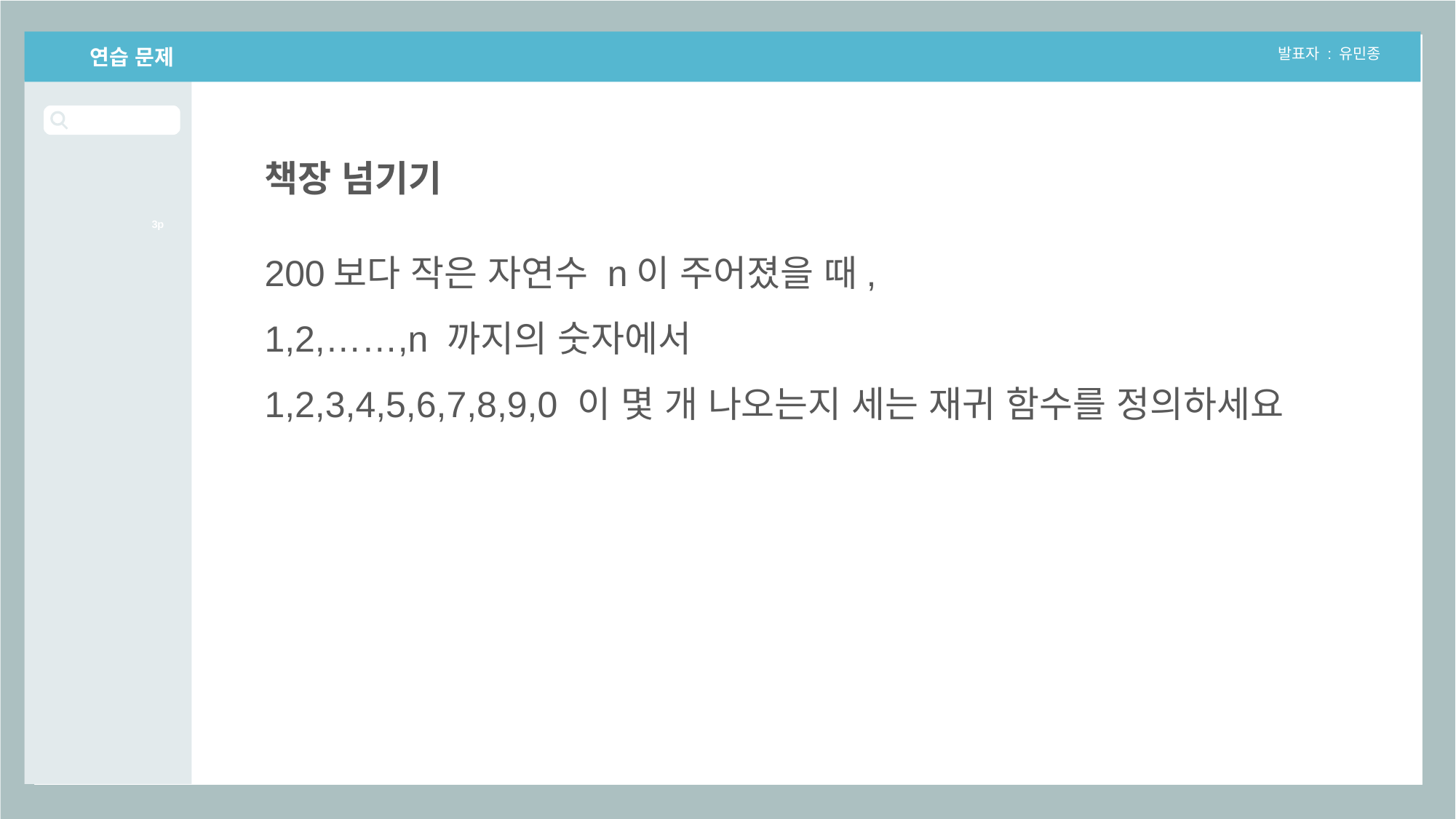

연습 문제
발표자 : 유민종

책장 넘기기
3p
200보다 작은 자연수 n이 주어졌을 때,
1,2,……,n 까지의 숫자에서
1,2,3,4,5,6,7,8,9,0 이 몇 개 나오는지 세는 재귀 함수를 정의하세요